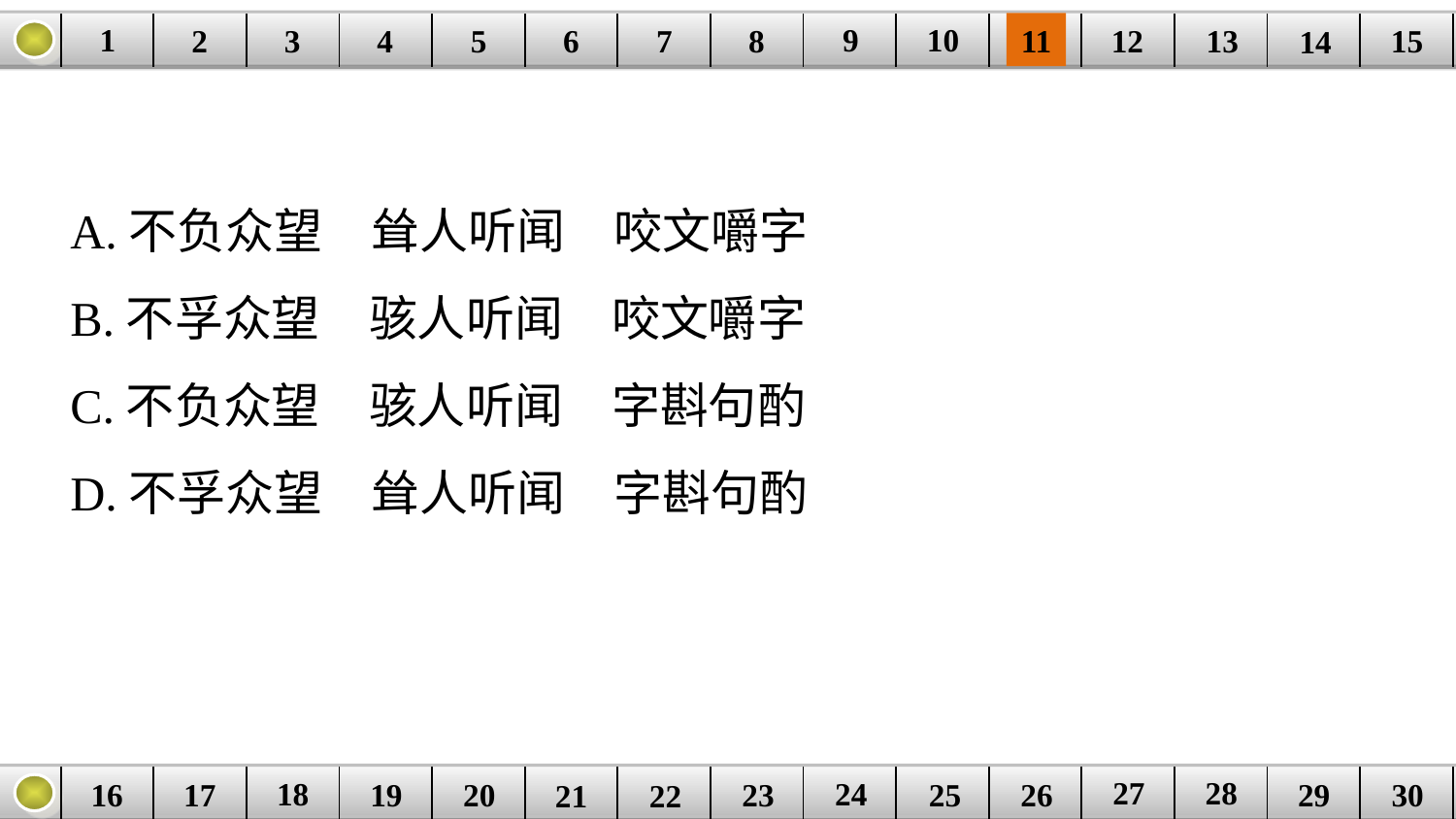

9
10
1
3
4
5
6
8
11
2
12
15
|  |  |  |  |  |  |  |  |  |  |  |  |  |  |  |
| --- | --- | --- | --- | --- | --- | --- | --- | --- | --- | --- | --- | --- | --- | --- |
7
13
14

A.不负众望　耸人听闻　咬文嚼字
B.不孚众望　骇人听闻　咬文嚼字
C.不负众望　骇人听闻　字斟句酌
D.不孚众望　耸人听闻　字斟句酌

27
28
18
24
16
25
26
30
|  |  |  |  |  |  |  |  |  |  |  |  |  |  |  |
| --- | --- | --- | --- | --- | --- | --- | --- | --- | --- | --- | --- | --- | --- | --- |
23
17
19
20
29
21
22